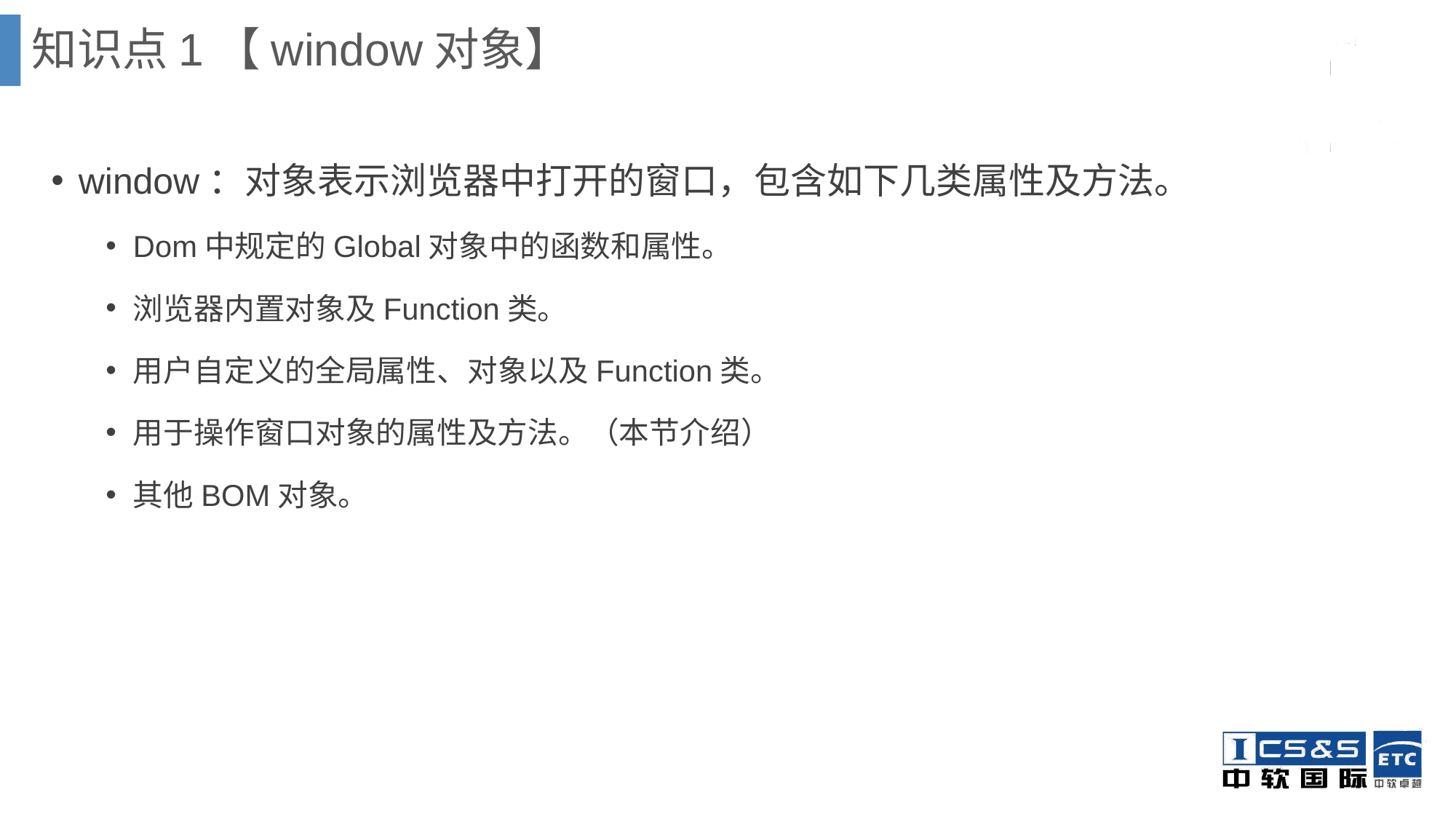

知识点1【window对象】
window：对象表示浏览器中打开的窗口，包含如下几类属性及方法。
Dom中规定的Global对象中的函数和属性。
浏览器内置对象及Function类。
用户自定义的全局属性、对象以及Function类。
用于操作窗口对象的属性及方法。（本节介绍）
其他BOM对象。